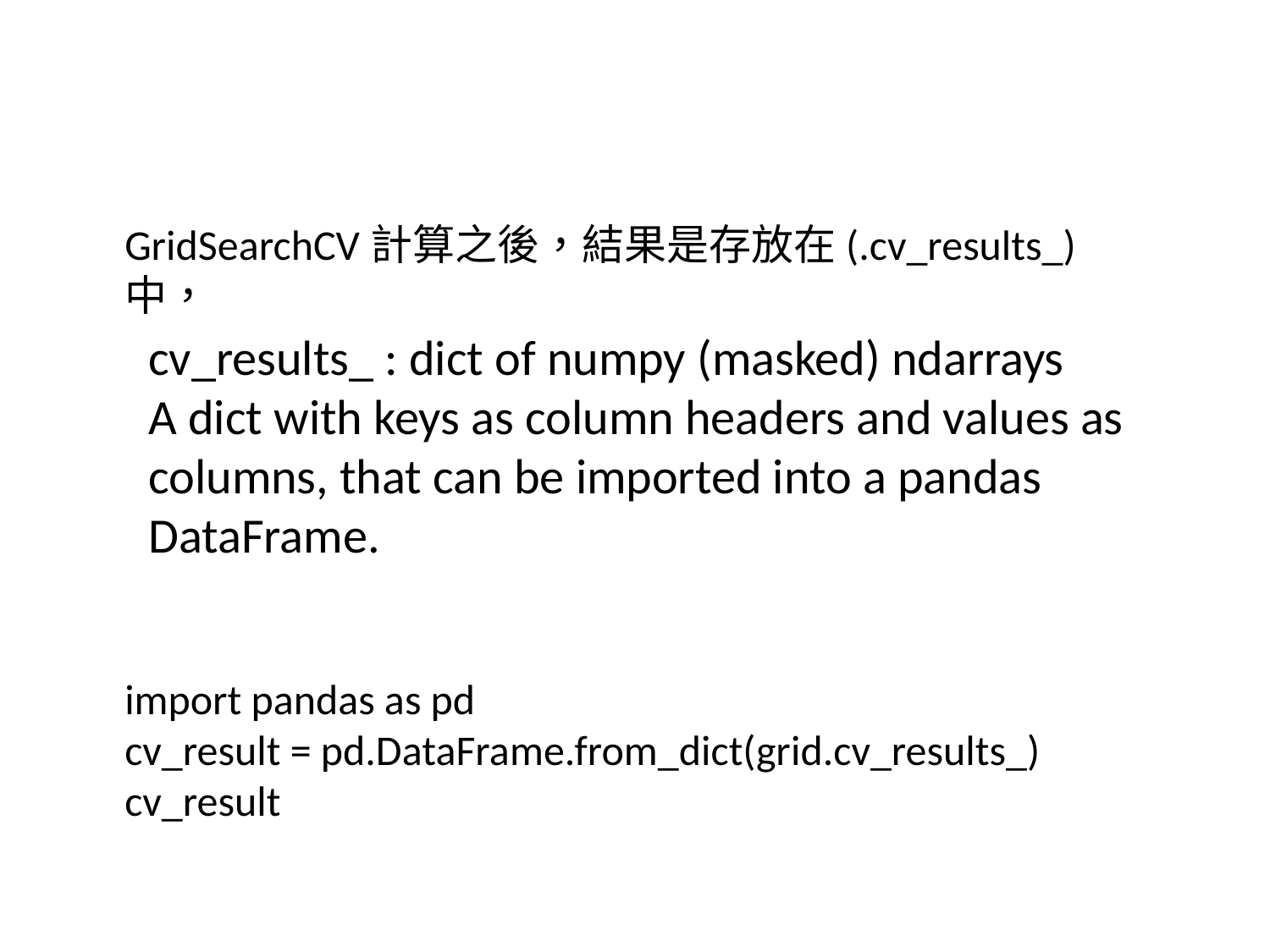

GridSearchCV計算之後，結果是存放在(.cv_results_)中，

cv_results_ : dict of numpy (masked) ndarrays
A dict with keys as column headers and values as columns, that can be imported into a pandas DataFrame.
import pandas as pd
cv_result = pd.DataFrame.from_dict(grid.cv_results_)
cv_result